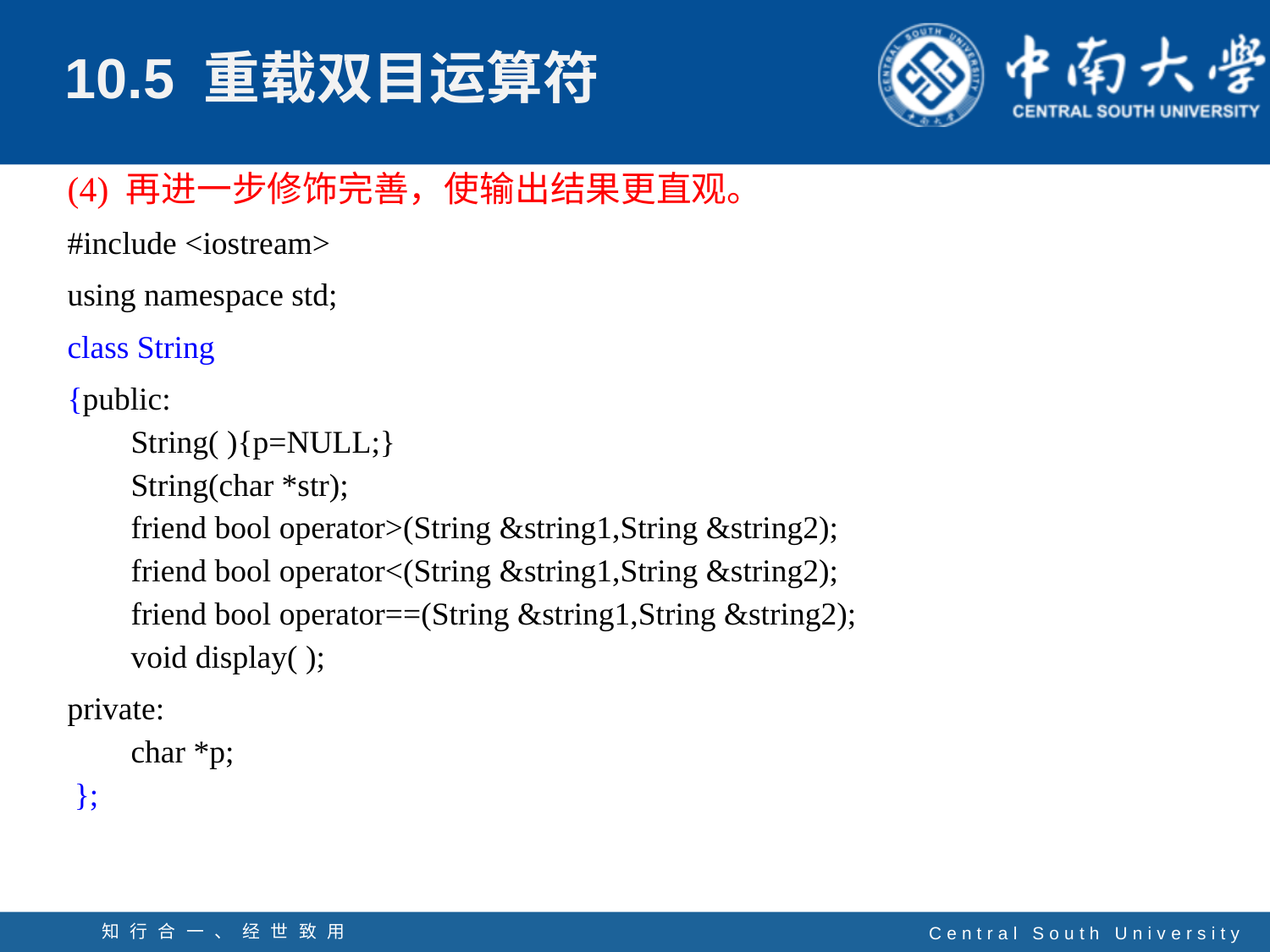

(4) 再进一步修饰完善，使输出结果更直观。
#include <iostream>
using namespace std;
class String
{public:
String( ){p=NULL;}
String(char *str);
friend bool operator>(String &string1,String &string2);
friend bool operator<(String &string1,String &string2);
friend bool operator==(String &string1,String &string2);
void display( );
private:
char *p;
};

知行合一、经世致用
自强不息 厚德载物
Central South University